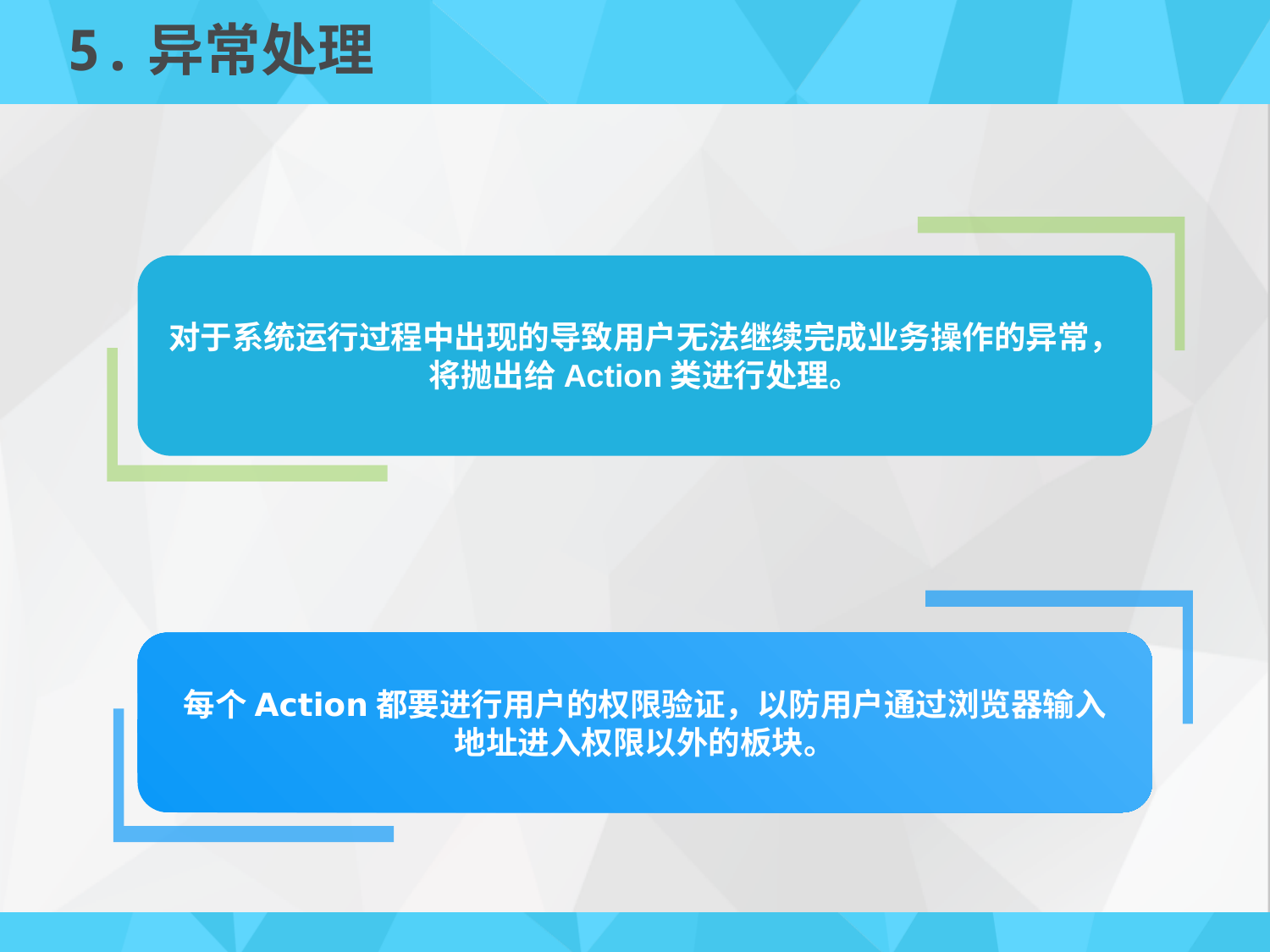

# 5.异常处理

对于系统运行过程中出现的导致用户无法继续完成业务操作的异常，
将抛出给Action类进行处理。

每个Action都要进行用户的权限验证，以防用户通过浏览器输入
地址进入权限以外的板块。